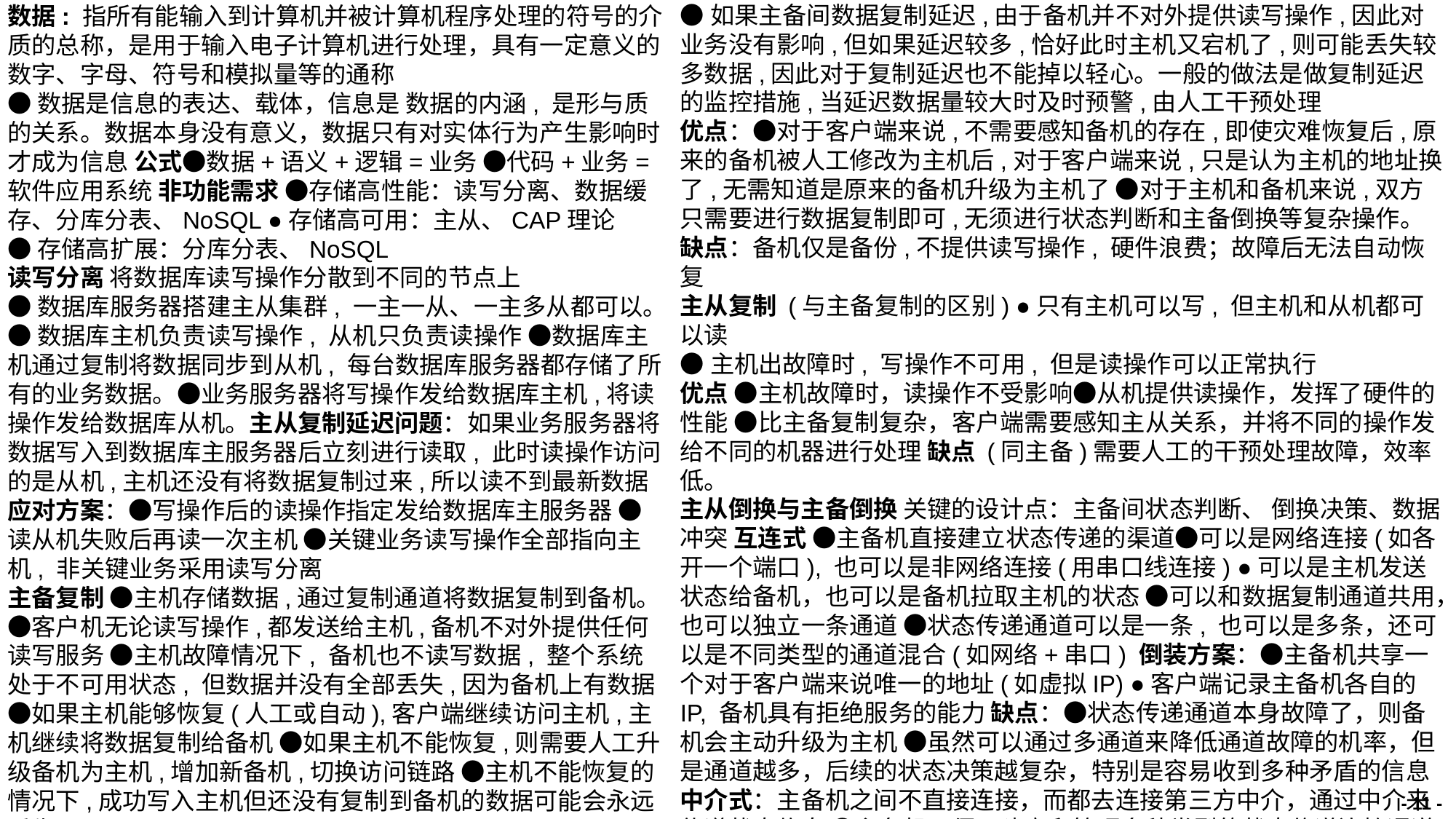

●如果主备间数据复制延迟,由于备机并不对外提供读写操作,因此对业务没有影响,但如果延迟较多,恰好此时主机又宕机了,则可能丢失较多数据,因此对于复制延迟也不能掉以轻心。一般的做法是做复制延迟的监控措施,当延迟数据量较大时及时预警,由人工干预处理
优点：●对于客户端来说,不需要感知备机的存在,即使灾难恢复后,原来的备机被人工修改为主机后,对于客户端来说,只是认为主机的地址换了,无需知道是原来的备机升级为主机了 ●对于主机和备机来说,双方只需要进行数据复制即可,无须进行状态判断和主备倒换等复杂操作。
缺点：备机仅是备份,不提供读写操作, 硬件浪费；故障后无法自动恢复
主从复制 (与主备复制的区别) ●只有主机可以写, 但主机和从机都可以读
●主机出故障时, 写操作不可用, 但是读操作可以正常执行
优点 ●主机故障时，读操作不受影响●从机提供读操作，发挥了硬件的性能 ●比主备复制复杂，客户端需要感知主从关系，并将不同的操作发给不同的机器进行处理 缺点 (同主备)需要人工的干预处理故障，效率低。
主从倒换与主备倒换 关键的设计点：主备间状态判断、 倒换决策、数据冲突 互连式 ●主备机直接建立状态传递的渠道●可以是网络连接(如各开一个端口), 也可以是非网络连接(用串口线连接) ●可以是主机发送状态给备机，也可以是备机拉取主机的状态 ●可以和数据复制通道共用，也可以独立一条通道 ●状态传递通道可以是一条, 也可以是多条，还可以是不同类型的通道混合(如网络+串口) 倒装方案：●主备机共享一个对于客户端来说唯一的地址(如虚拟IP) ●客户端记录主备机各自的IP, 备机具有拒绝服务的能力 缺点：●状态传递通道本身故障了，则备机会主动升级为主机 ●虽然可以通过多通道来降低通道故障的机率，但是通道越多，后续的状态决策越复杂，特别是容易收到多种矛盾的信息
中介式：主备机之间不直接连接，而都去连接第三方中介，通过中介来传递状态信息 ●主备机无须再建立和管理多种类型的状态传递连接通道，只要连接到中介即可，实际上降低了主备机的连接复杂度 ●状态决策更简单：无须考虑多种类型的 连接通道获取状态信息如何决策的问题。
数据: 指所有能输入到计算机并被计算机程序处理的符号的介质的总称，是用于输入电子计算机进行处理，具有一定意义的数字、字母、符号和模拟量等的通称
●数据是信息的表达、载体，信息是 数据的内涵, 是形与质的关系。数据本身没有意义，数据只有对实体行为产生影响时才成为信息 公式●数据+语义+逻辑=业务 ●代码+业务=软件应用系统 非功能需求 ●存储高性能：读写分离、数据缓存、分库分表、NoSQL ●存储高可用：主从、CAP理论
●存储高扩展：分库分表、NoSQL
读写分离 将数据库读写操作分散到不同的节点上
●数据库服务器搭建主从集群, 一主一从、一主多从都可以。
●数据库主机负责读写操作, 从机只负责读操作 ●数据库主机通过复制将数据同步到从机, 每台数据库服务器都存储了所有的业务数据。●业务服务器将写操作发给数据库主机,将读操作发给数据库从机。主从复制延迟问题：如果业务服务器将数据写入到数据库主服务器后立刻进行读取, 此时读操作访问的是从机,主机还没有将数据复制过来,所以读不到最新数据
应对方案：●写操作后的读操作指定发给数据库主服务器 ●读从机失败后再读一次主机 ●关键业务读写操作全部指向主机, 非关键业务采用读写分离
主备复制 ●主机存储数据,通过复制通道将数据复制到备机。 ●客户机无论读写操作,都发送给主机,备机不对外提供任何读写服务 ●主机故障情况下, 备机也不读写数据, 整个系统处于不可用状态, 但数据并没有全部丢失,因为备机上有数据 ●如果主机能够恢复(人工或自动),客户端继续访问主机,主机继续将数据复制给备机 ●如果主机不能恢复,则需要人工升级备机为主机,增加新备机,切换访问链路 ●主机不能恢复的情况下,成功写入主机但还没有复制到备机的数据可能会永远丢失